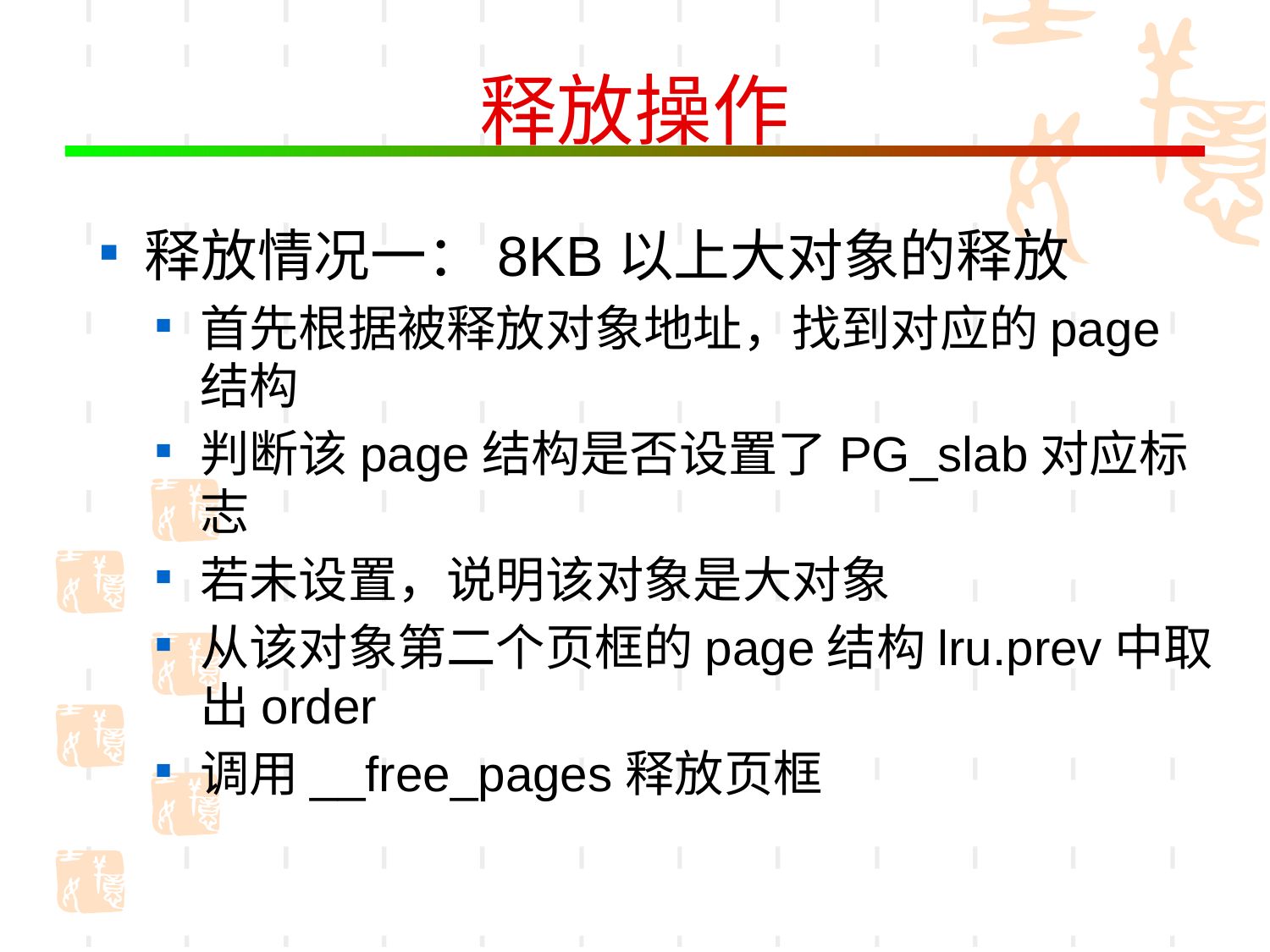

# 释放操作
释放情况一：8KB以上大对象的释放
首先根据被释放对象地址，找到对应的page结构
判断该page结构是否设置了PG_slab对应标志
若未设置，说明该对象是大对象
从该对象第二个页框的page结构lru.prev中取出order
调用__free_pages释放页框